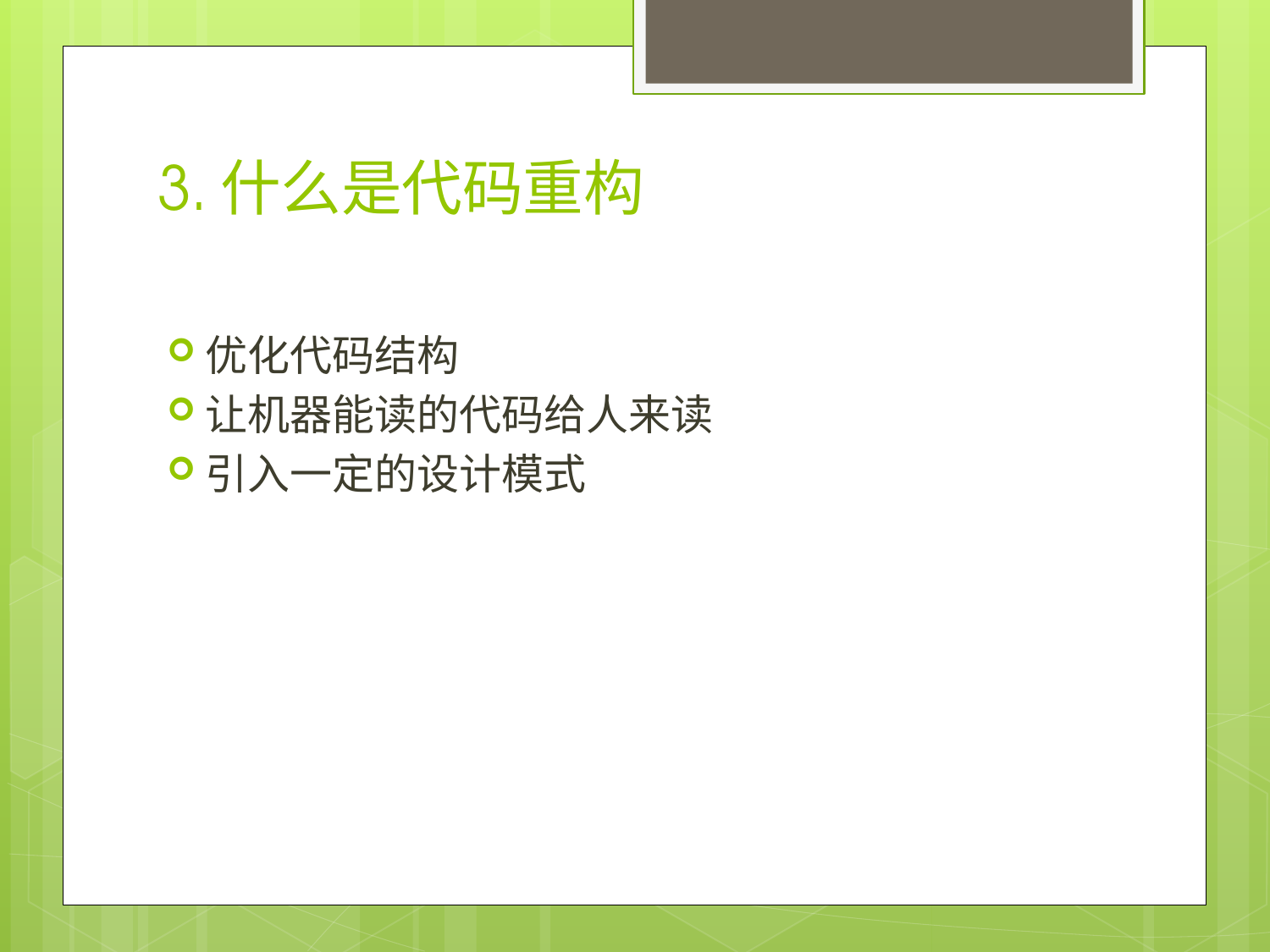

# 3.什么是代码重构
优化代码结构
让机器能读的代码给人来读
引入一定的设计模式